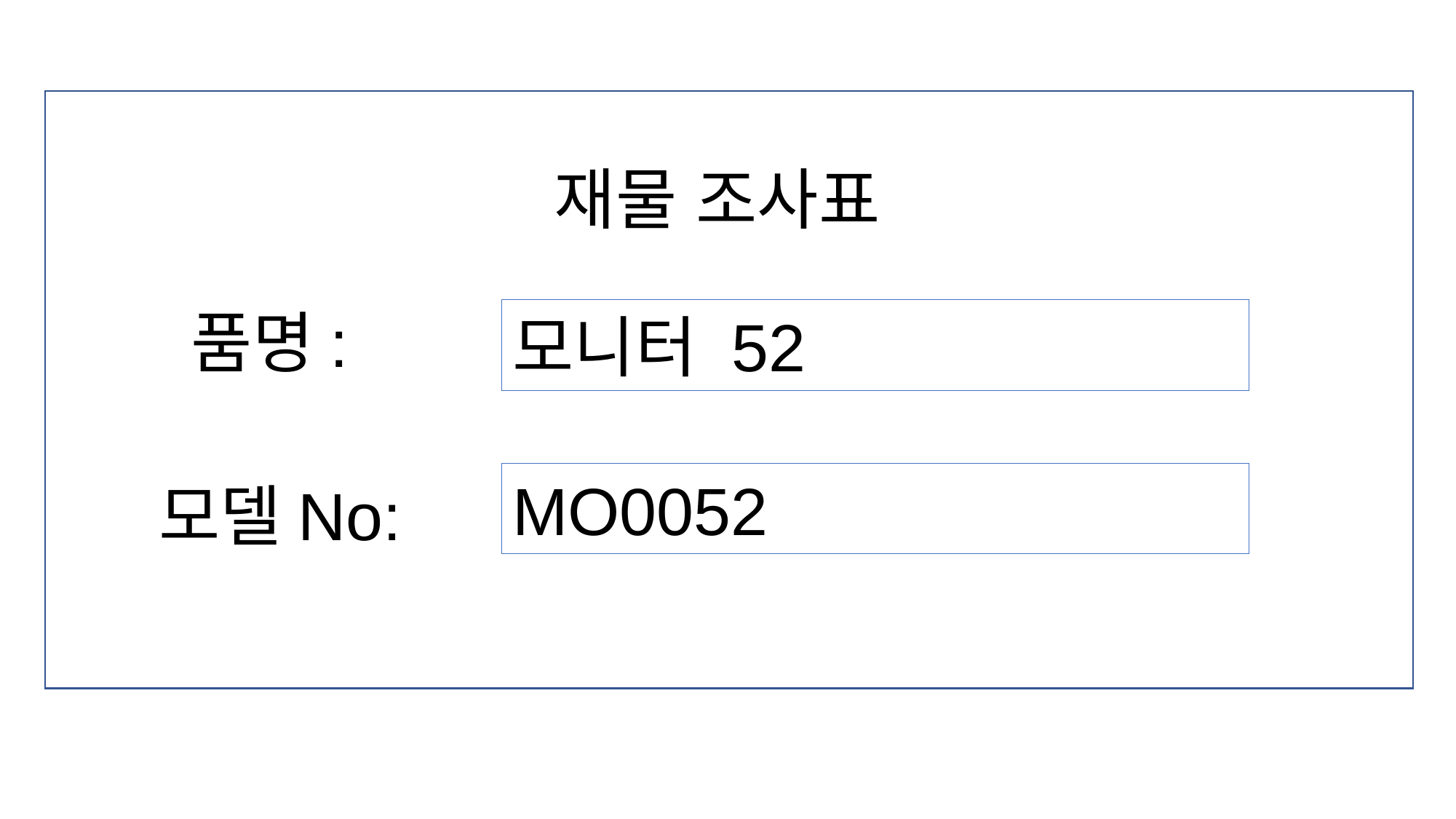

재물 조사표
품명:
모니터 52
MO0052
모델No: